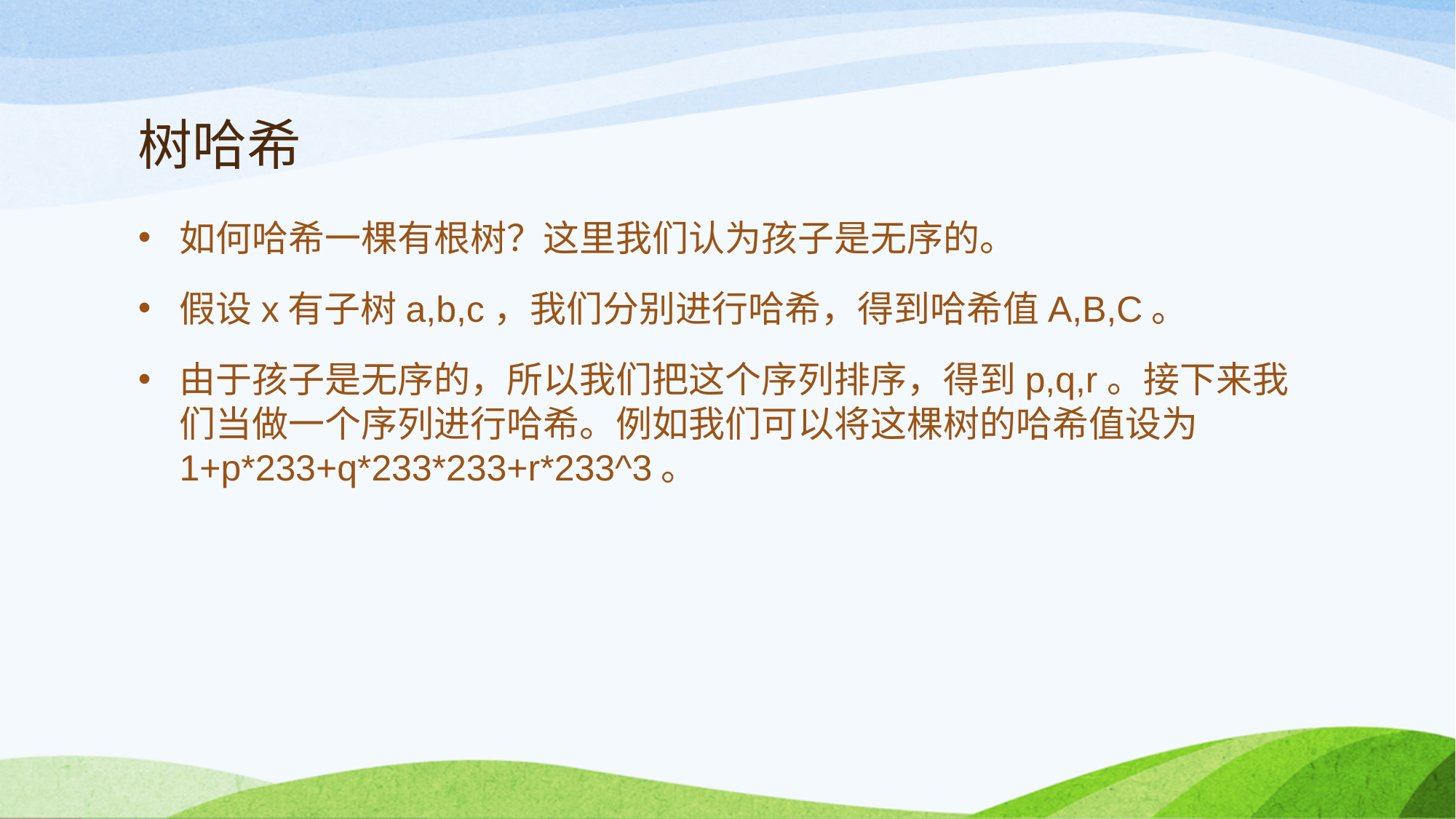

# 树哈希
如何哈希一棵有根树？这里我们认为孩子是无序的。
假设x有子树a,b,c，我们分别进行哈希，得到哈希值A,B,C。
由于孩子是无序的，所以我们把这个序列排序，得到p,q,r。接下来我们当做一个序列进行哈希。例如我们可以将这棵树的哈希值设为1+p*233+q*233*233+r*233^3。